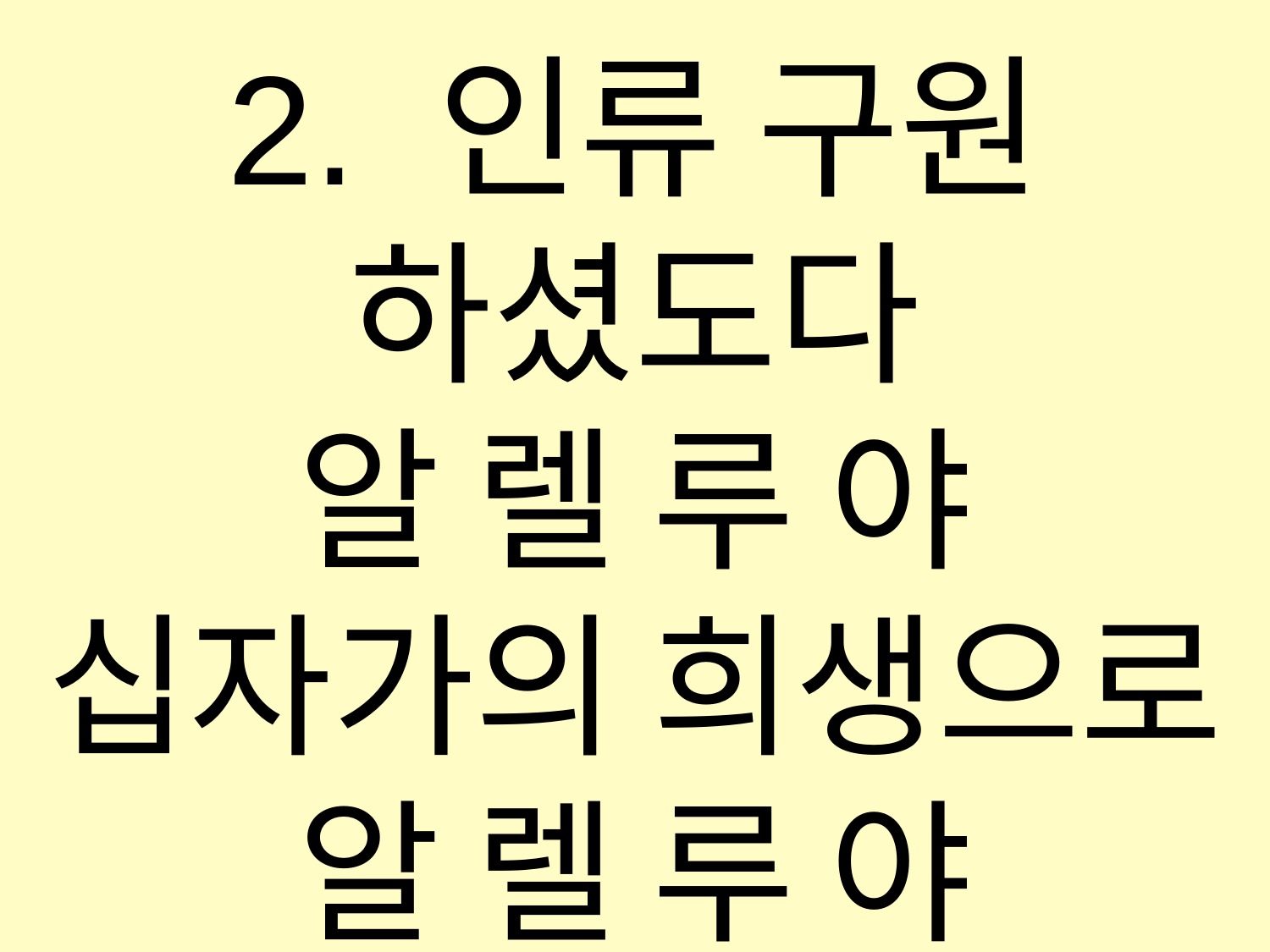

2. 인류 구원 하셨도다
알 렐 루 야
십자가의 희생으로
알 렐 루 야